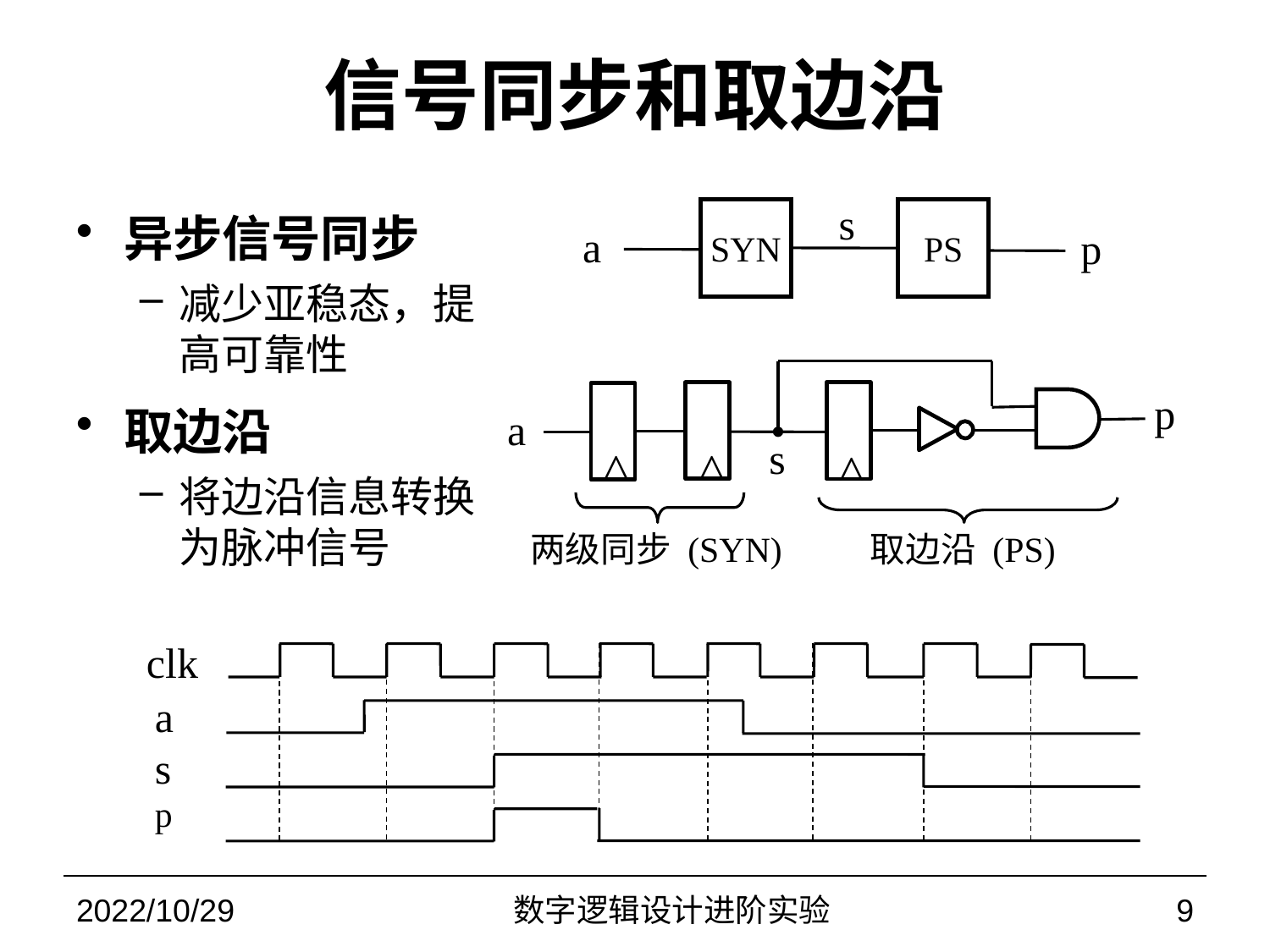

# 信号同步和取边沿
s
SYN
PS
a
p
异步信号同步
减少亚稳态，提高可靠性
取边沿
将边沿信息转换为脉冲信号

>

p

取边沿 (PS)

a
s
>
>

两级同步 (SYN)
clk

a

s

p

2022/10/29
数字逻辑设计进阶实验
9